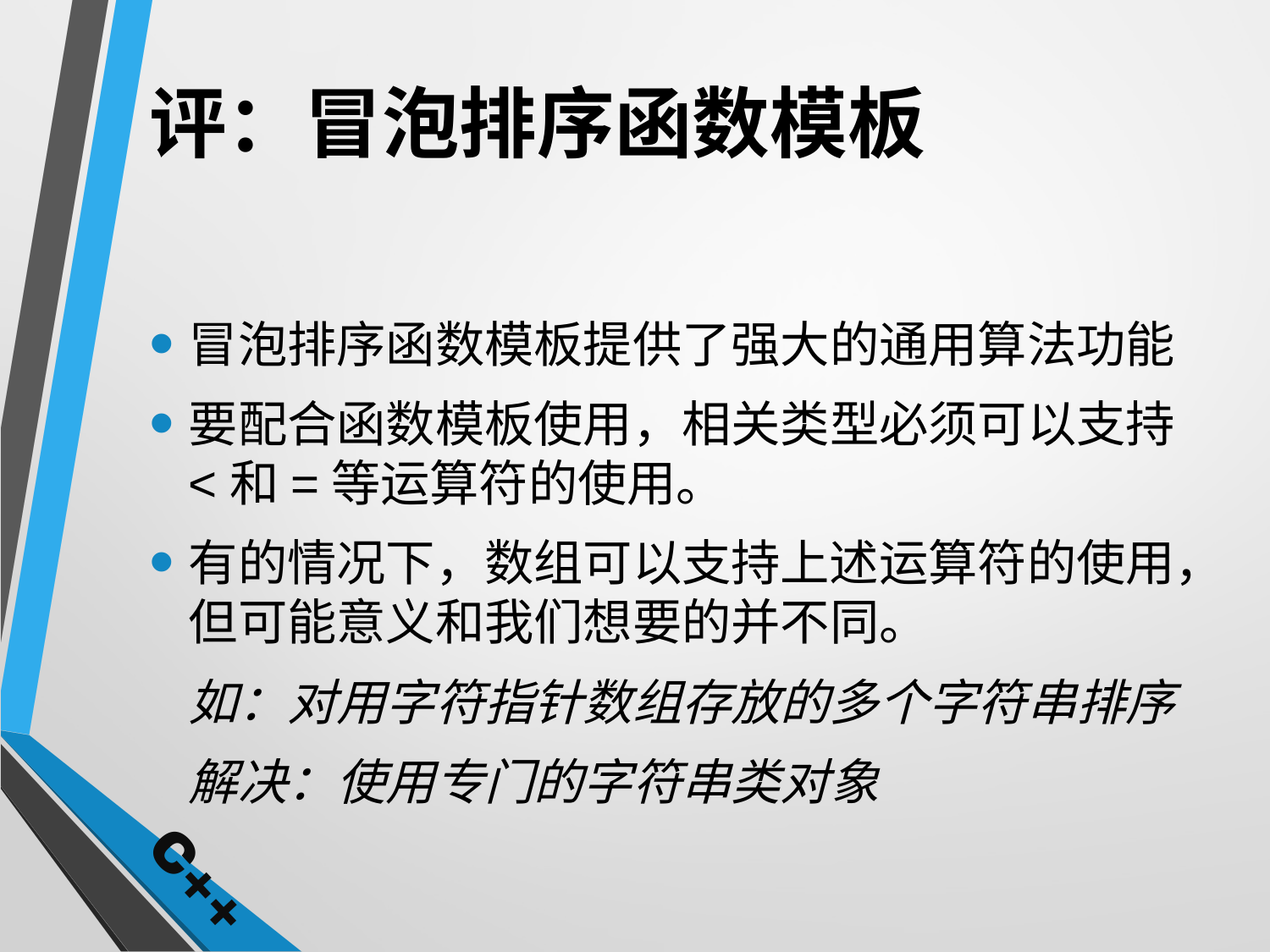

# 评：冒泡排序函数模板
冒泡排序函数模板提供了强大的通用算法功能
要配合函数模板使用，相关类型必须可以支持<和=等运算符的使用。
有的情况下，数组可以支持上述运算符的使用，但可能意义和我们想要的并不同。
	如：对用字符指针数组存放的多个字符串排序
	解决：使用专门的字符串类对象